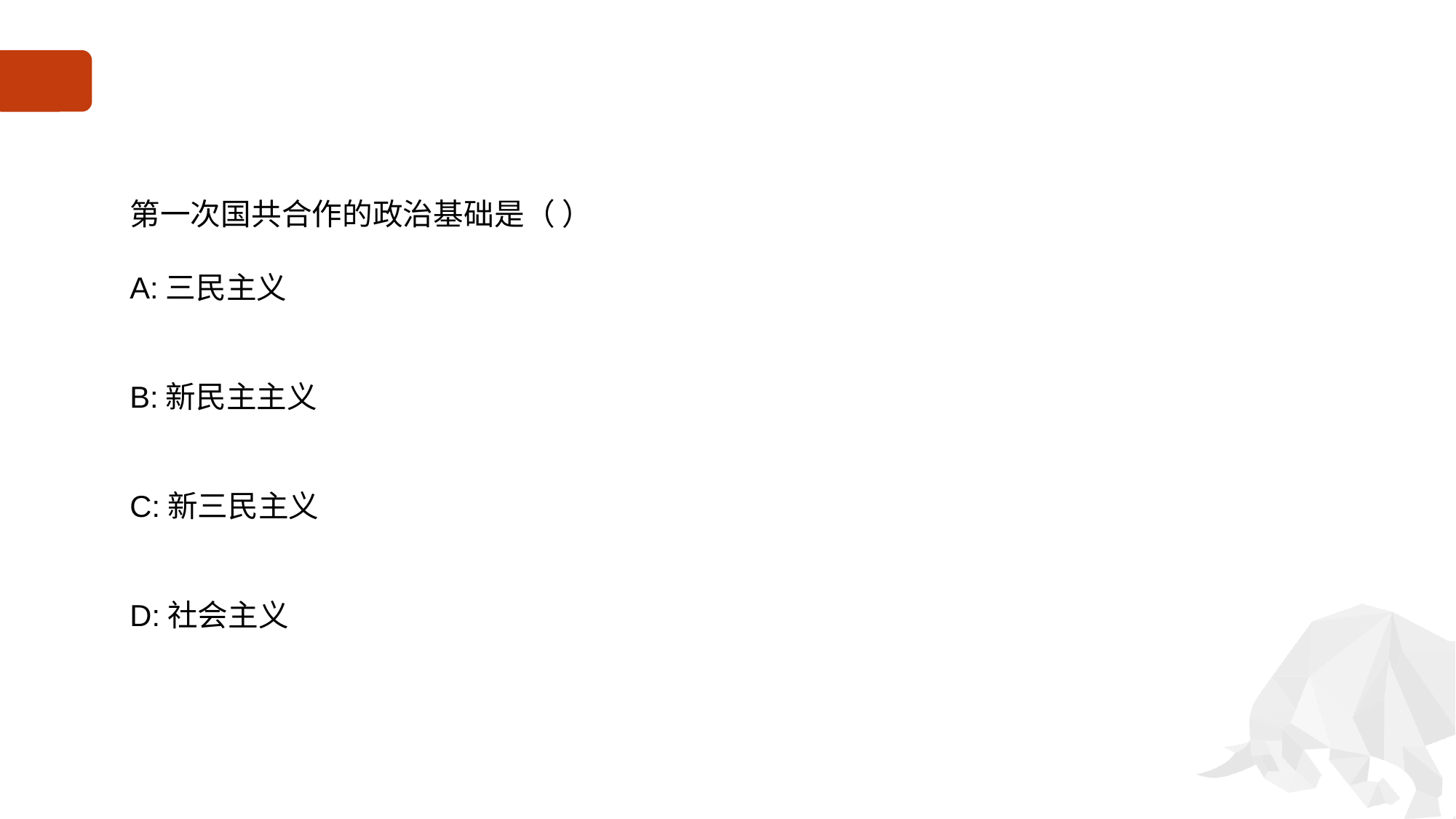

#
第一次国共合作的政治基础是（ ）

A:三民主义

B:新民主主义

C:新三民主义

D:社会主义